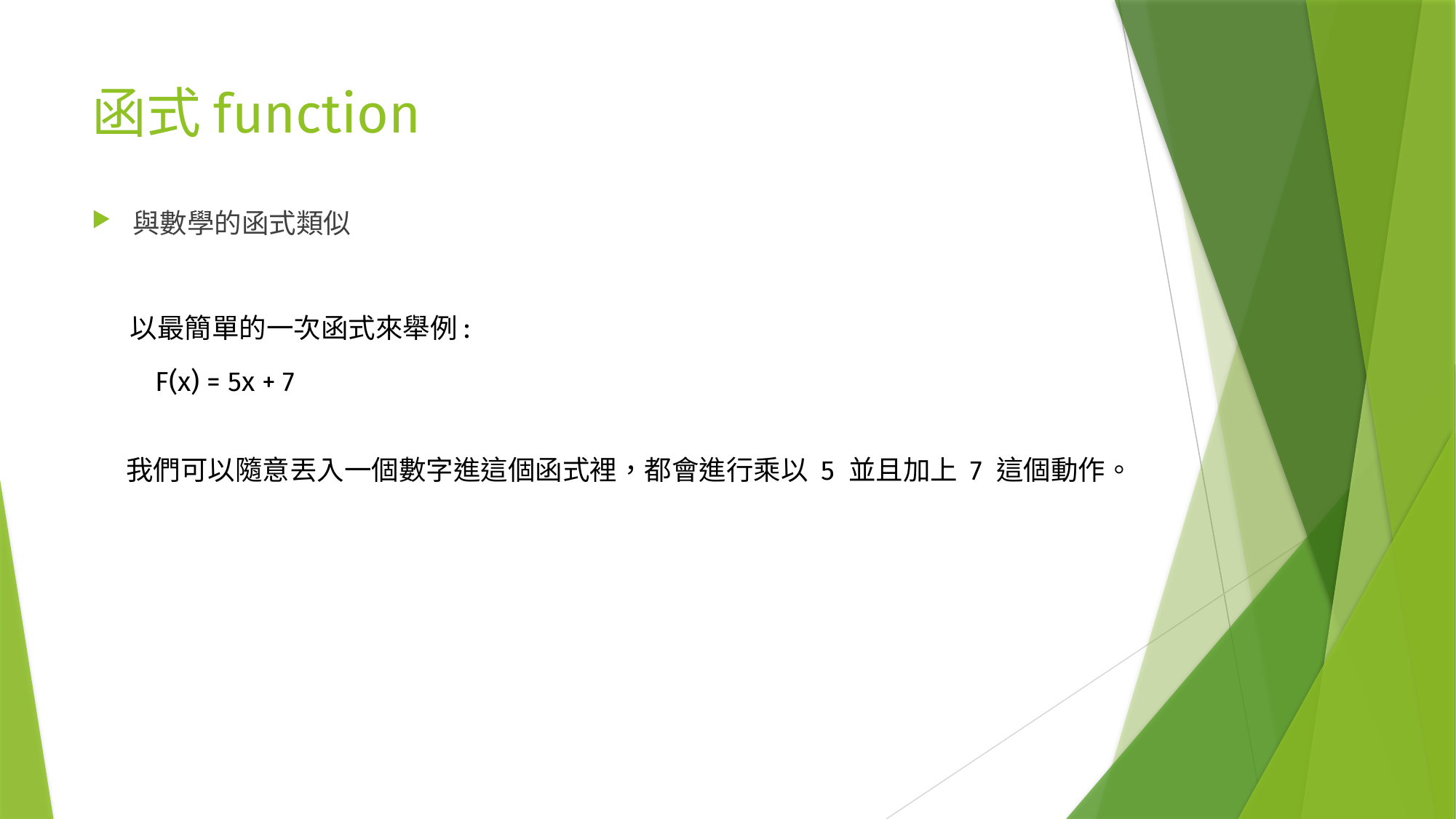

# 函式function
與數學的函式類似
以最簡單的一次函式來舉例:
F(x) = 5x + 7
我們可以隨意丟入一個數字進這個函式裡，都會進行乘以 5 並且加上 7 這個動作。